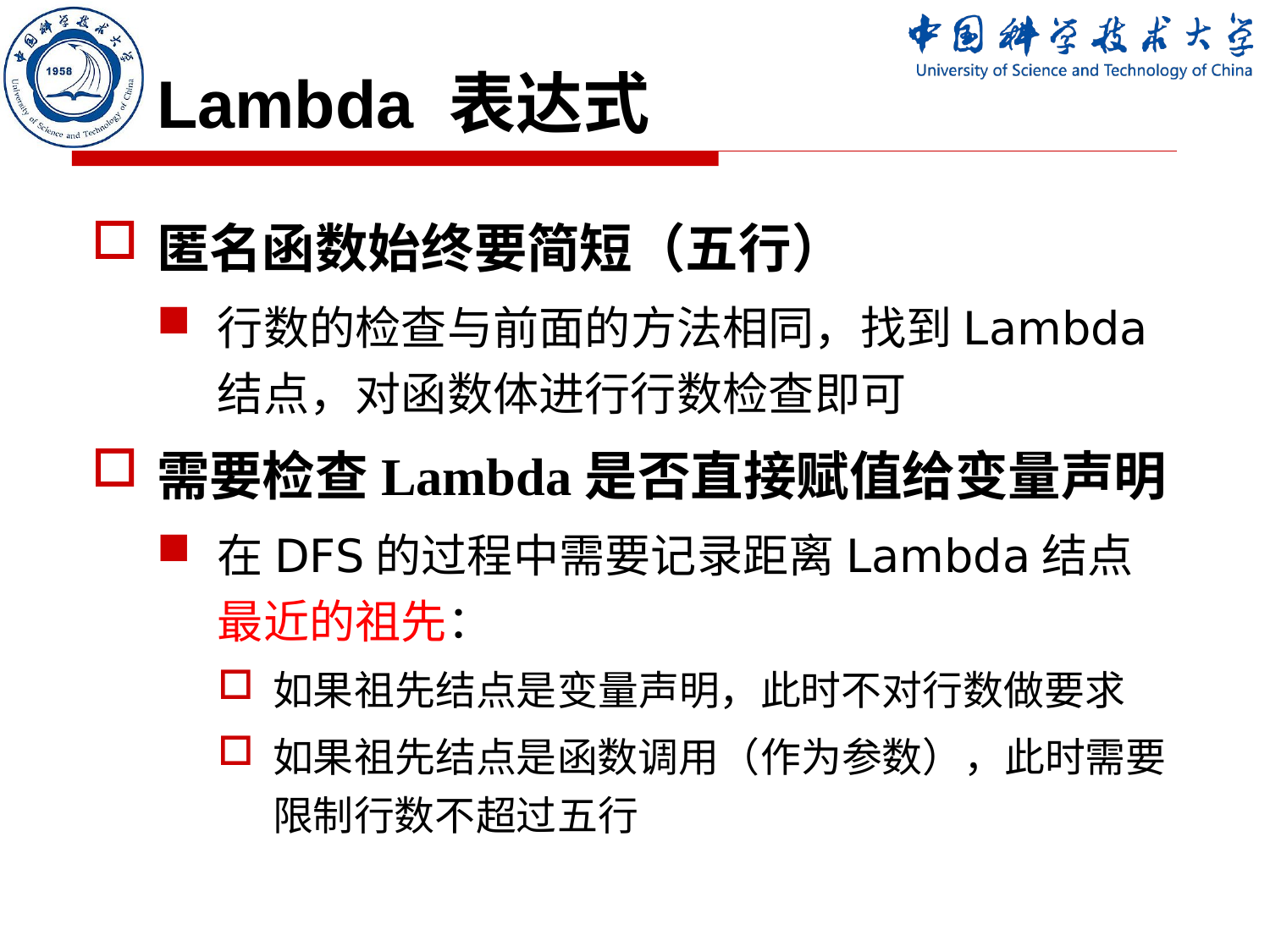

# Lambda 表达式
匿名函数始终要简短（五行）
行数的检查与前面的方法相同，找到Lambda结点，对函数体进行行数检查即可
需要检查Lambda是否直接赋值给变量声明
在DFS的过程中需要记录距离Lambda结点最近的祖先：
如果祖先结点是变量声明，此时不对行数做要求
如果祖先结点是函数调用（作为参数），此时需要限制行数不超过五行

43